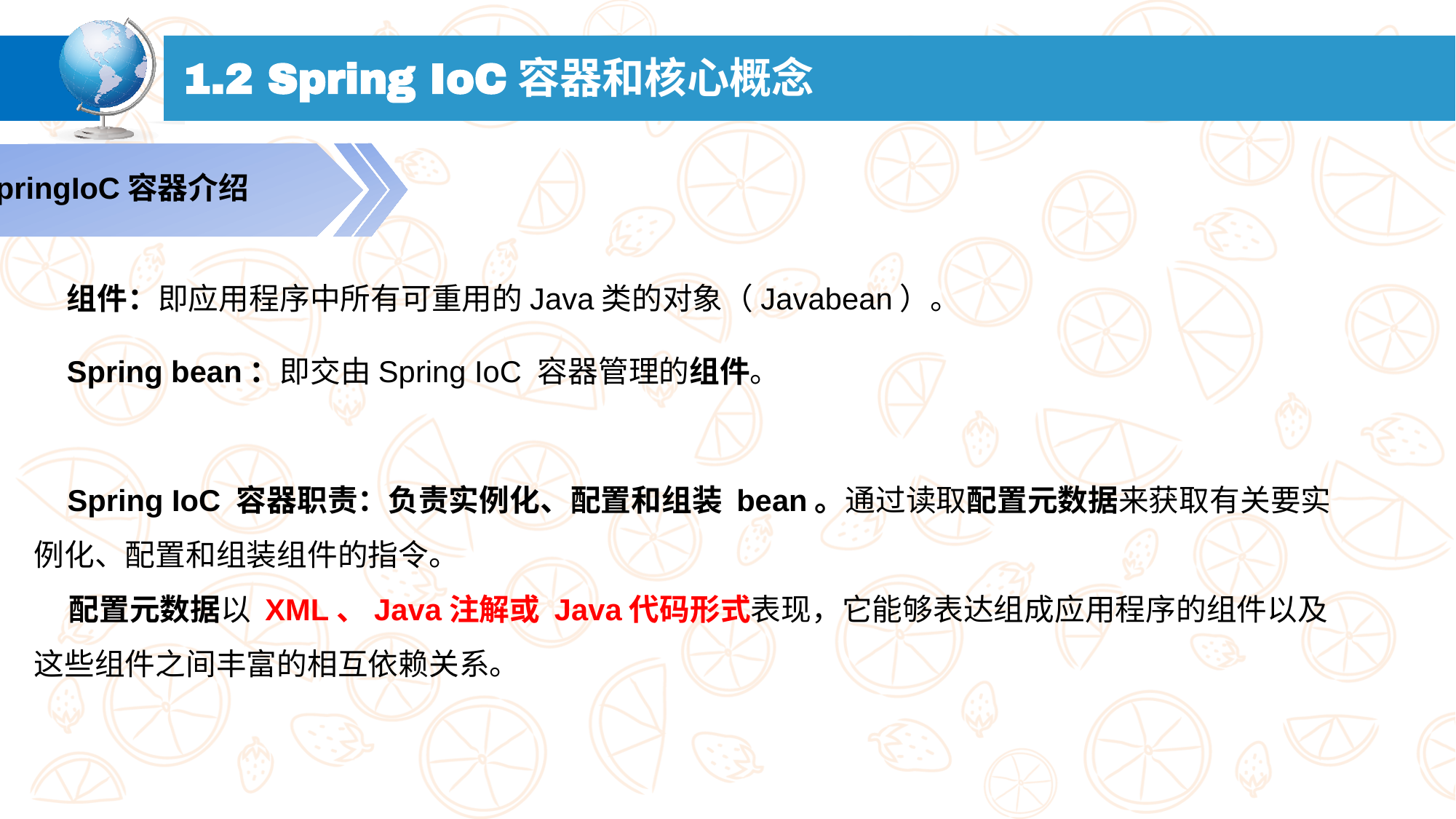

# 1.2 Spring IoC容器和核心概念

SpringIoC容器介绍

组件：即应用程序中所有可重用的Java类的对象（Javabean）。

Spring bean：即交由Spring IoC 容器管理的组件。

    Spring IoC 容器职责：负责实例化、配置和组装 bean。通过读取配置元数据来获取有关要实例化、配置和组装组件的指令。
    配置元数据以 XML、Java注解或 Java代码形式表现，它能够表达组成应用程序的组件以及这些组件之间丰富的相互依赖关系。